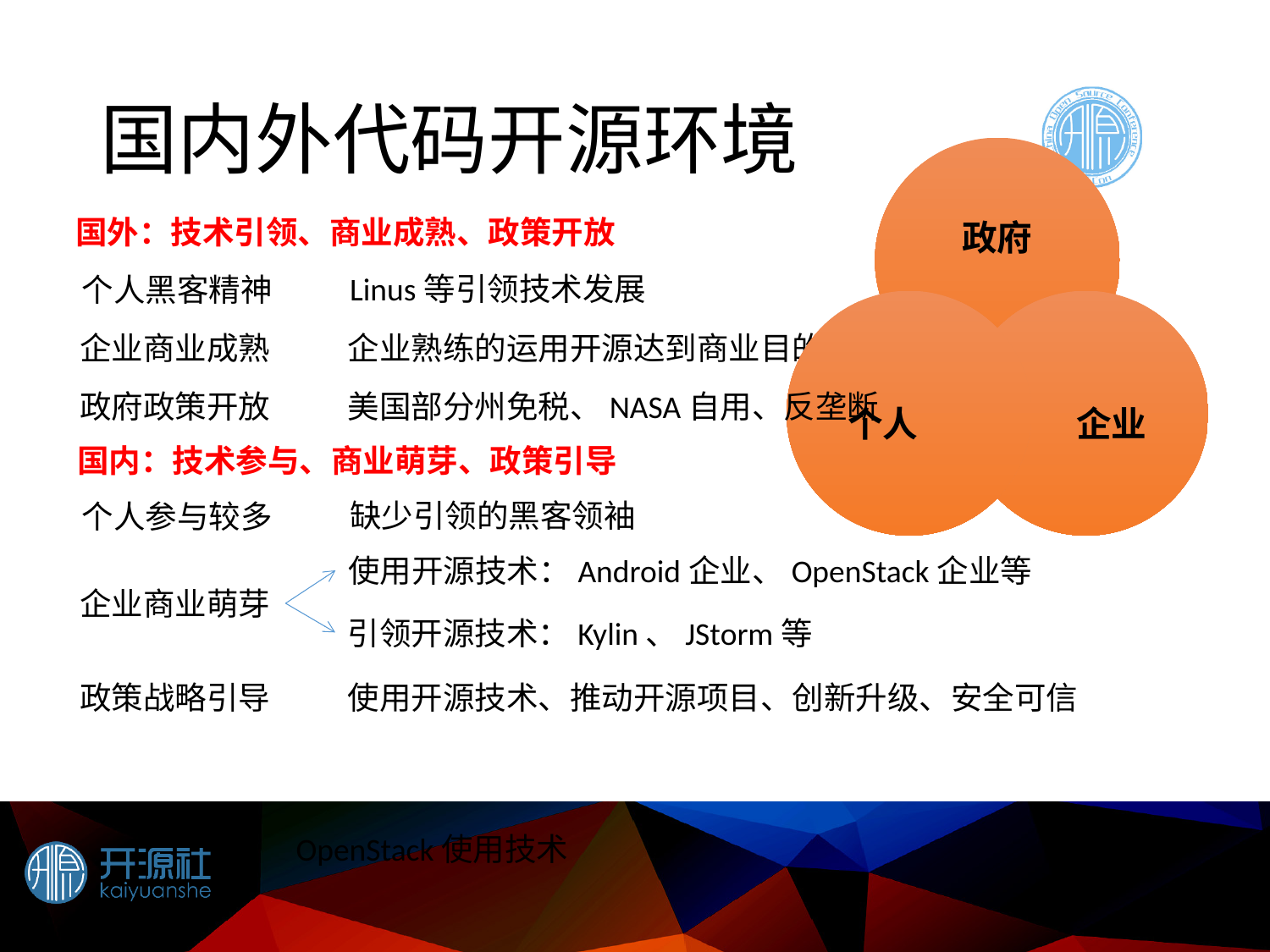

# 国内外代码开源环境
政府
企业
个人
国外：技术引领、商业成熟、政策开放
Linus等引领技术发展
个人黑客精神
企业商业成熟
企业熟练的运用开源达到商业目的
政府政策开放
美国部分州免税、NASA自用、反垄断
国内：技术参与、商业萌芽、政策引导
缺少引领的黑客领袖
个人参与较多
使用开源技术：Android企业、OpenStack企业等
企业商业萌芽
引领开源技术：Kylin、JStorm等
政策战略引导
使用开源技术、推动开源项目、创新升级、安全可信
OpenStack使用技术